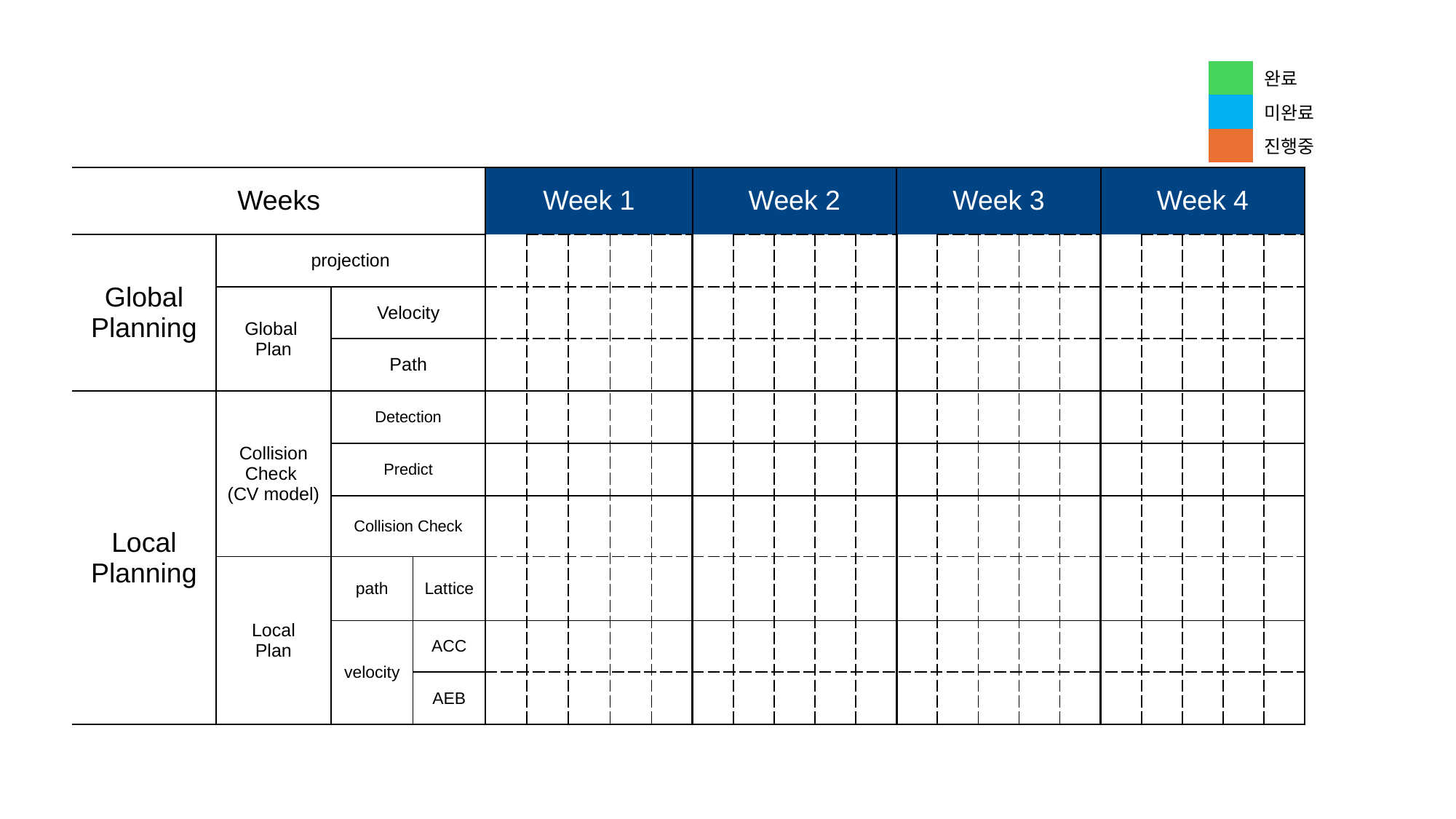

|  | 완료 |
| --- | --- |
|  | 미완료 |
|  | 진행중 |
| Weeks |  |  |  | Week 1 |  |  |  |  | Week 2 |  |  |  |  | Week 3 |  |  |  |  | Week 4 |  |  |  |  |
| --- | --- | --- | --- | --- | --- | --- | --- | --- | --- | --- | --- | --- | --- | --- | --- | --- | --- | --- | --- | --- | --- | --- | --- |
| Global Planning | projection |  |  |  |  |  |  |  |  |  |  |  |  |  |  |  |  |  |  |  |  |  |  |
|  | Global Plan | Velocity |  |  |  |  |  |  |  |  |  |  |  |  |  |  |  |  |  |  |  |  |  |
|  |  | Path |  |  |  |  |  |  |  |  |  |  |  |  |  |  |  |  |  |  |  |  |  |
| Local Planning | Collision Check (CV model) | Detection |  |  |  |  |  |  |  |  |  |  |  |  |  |  |  |  |  |  |  |  |  |
|  |  | Predict |  |  |  |  |  |  |  |  |  |  |  |  |  |  |  |  |  |  |  |  |  |
|  |  | Collision Check |  |  |  |  |  |  |  |  |  |  |  |  |  |  |  |  |  |  |  |  |  |
|  | Local Plan | path | Lattice |  |  |  |  |  |  |  |  |  |  |  |  |  |  |  |  |  |  |  |  |
|  |  | velocity | ACC |  |  |  |  |  |  |  |  |  |  |  |  |  |  |  |  |  |  |  |  |
|  |  |  | AEB |  |  |  |  |  |  |  |  |  |  |  |  |  |  |  |  |  |  |  |  |